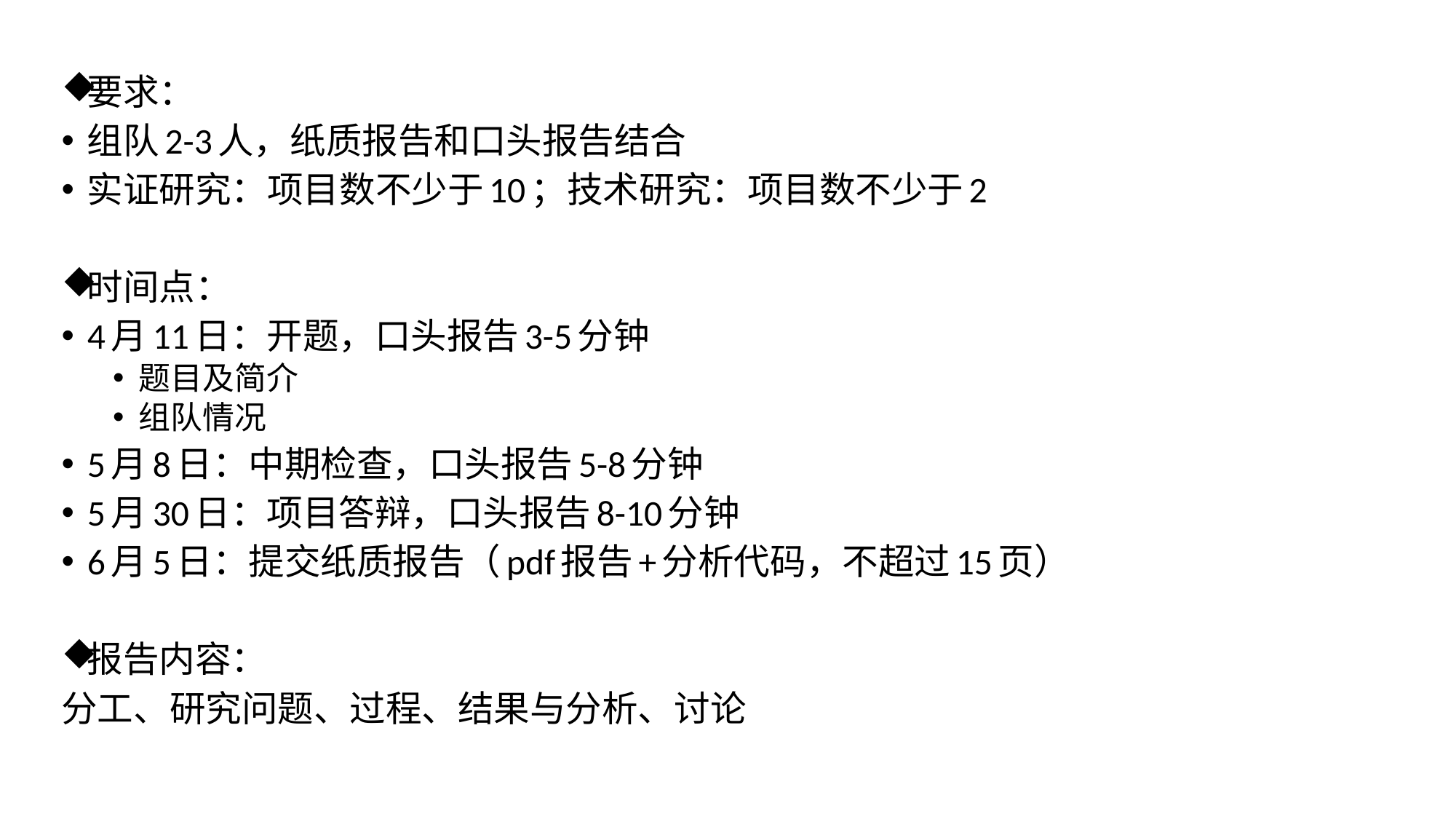

要求：
组队2-3人，纸质报告和口头报告结合
实证研究：项目数不少于10；技术研究：项目数不少于2

时间点：
4月11日：开题，口头报告3-5分钟
题目及简介
组队情况
5月8日：中期检查，口头报告5-8分钟
5月30日：项目答辩，口头报告8-10分钟
6月5日：提交纸质报告（pdf报告+分析代码，不超过15页）

报告内容：
分工、研究问题、过程、结果与分析、讨论